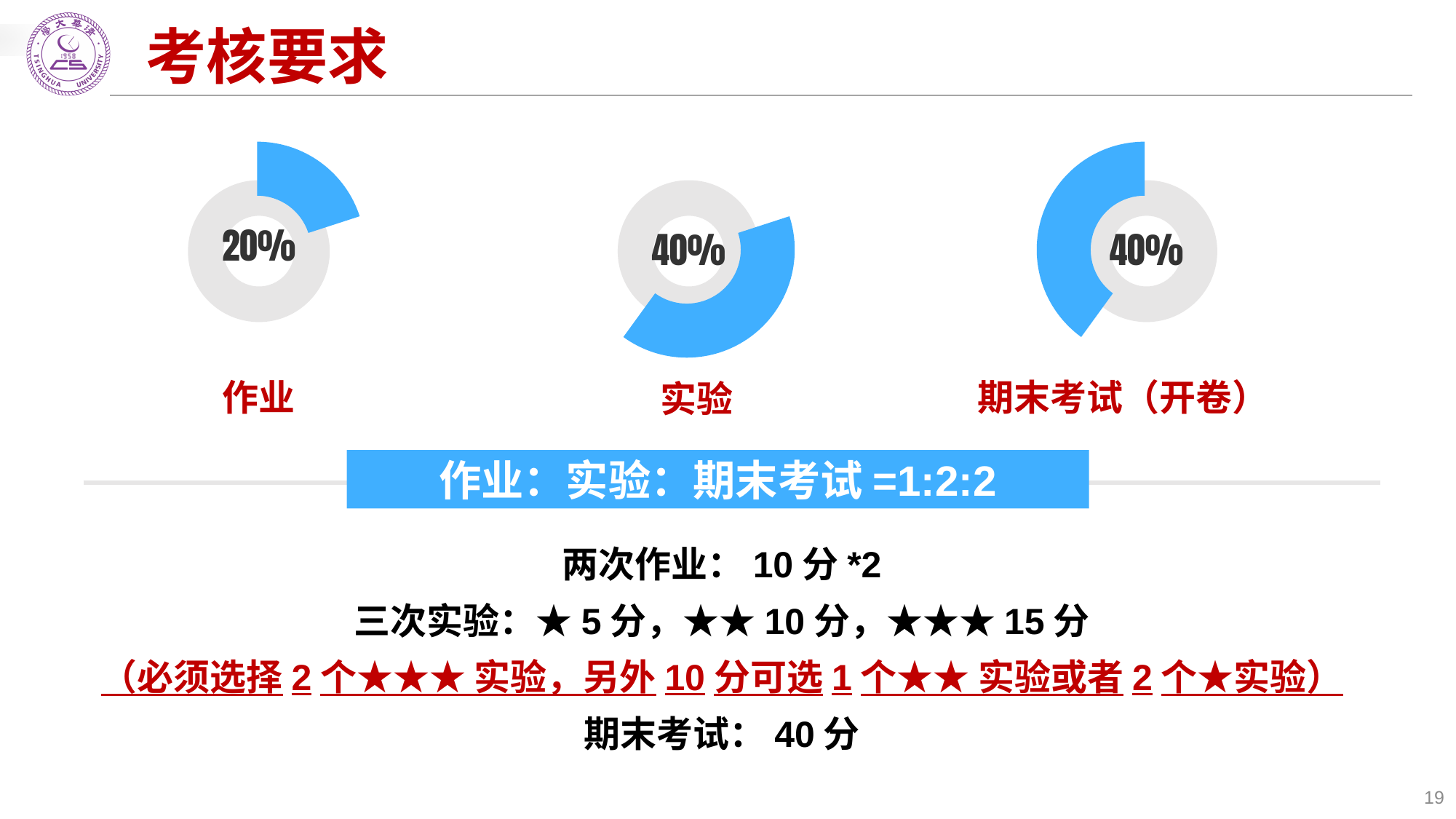

# 考核要求

### Chart

| Category | 列1 |
|---|---|
|  | 20.0 |
|  | 40.0 |
|  | 40.0 |
|  | None |

### Chart

| Category | 列1 |
|---|---|
|  | 20.0 |
|  | 40.0 |
|  | 40.0 |
|  | None |

### Chart

| Category | 列1 |
|---|---|
|  | 20.0 |
|  | 40.0 |
|  | 40.0 |
|  | None |

20%
40%
40%
作业
期末考试（开卷）
实验
作业：实验：期末考试=1:2:2
两次作业：10分*2
三次实验：★5分，★★10分，★★★15分
（必须选择2个★★★ 实验，另外10分可选1个★★ 实验或者2个★实验）
期末考试：40分
19